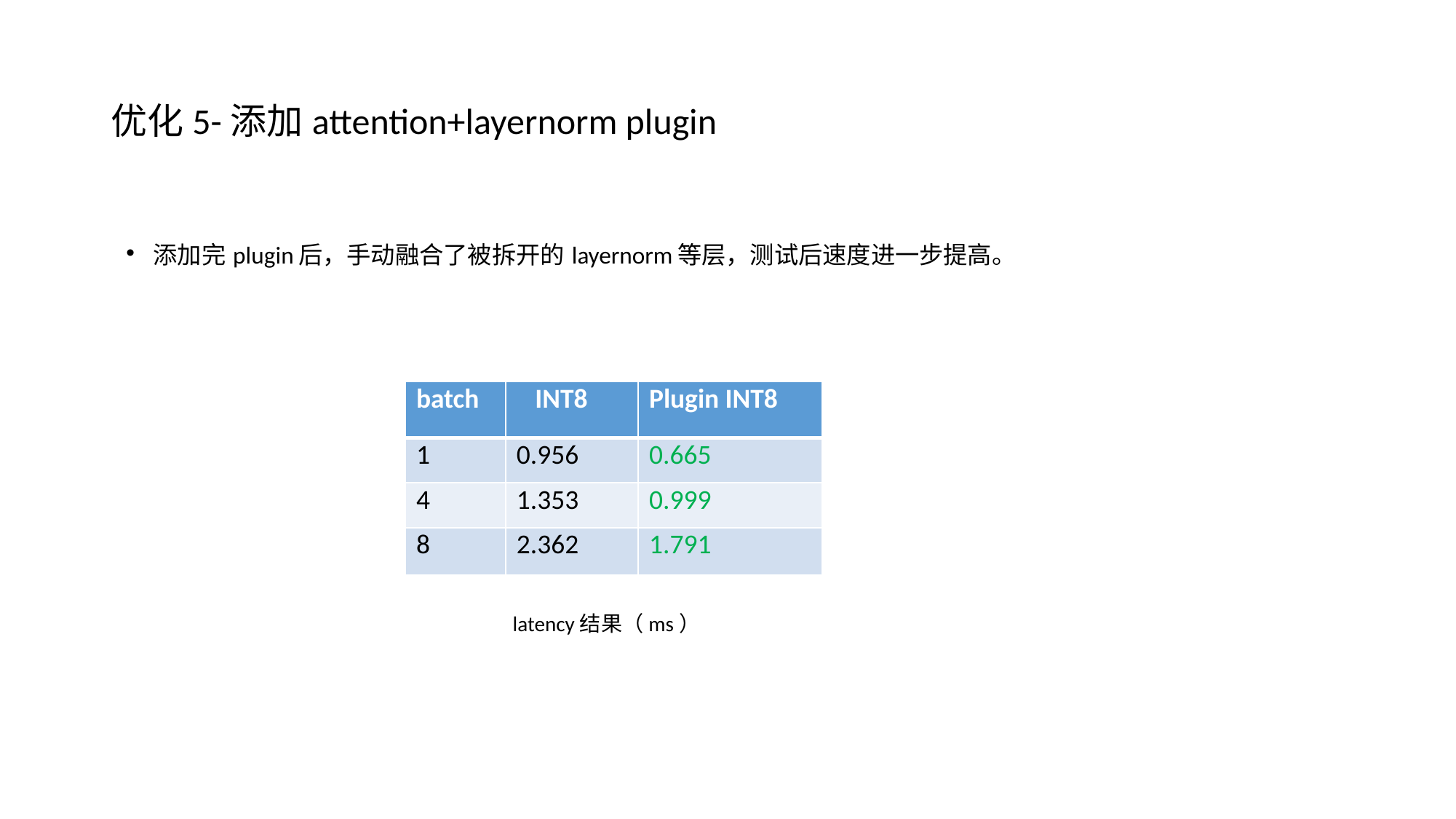

# 优化5-添加attention+layernorm plugin
添加完plugin后，手动融合了被拆开的layernorm等层，测试后速度进一步提高。

| batch | INT8 | Plugin INT8 |
| --- | --- | --- |
| 1 | 0.956 | 0.665 |
| 4 | 1.353 | 0.999 |
| 8 | 2.362 | 1.791 |
latency结果（ms）